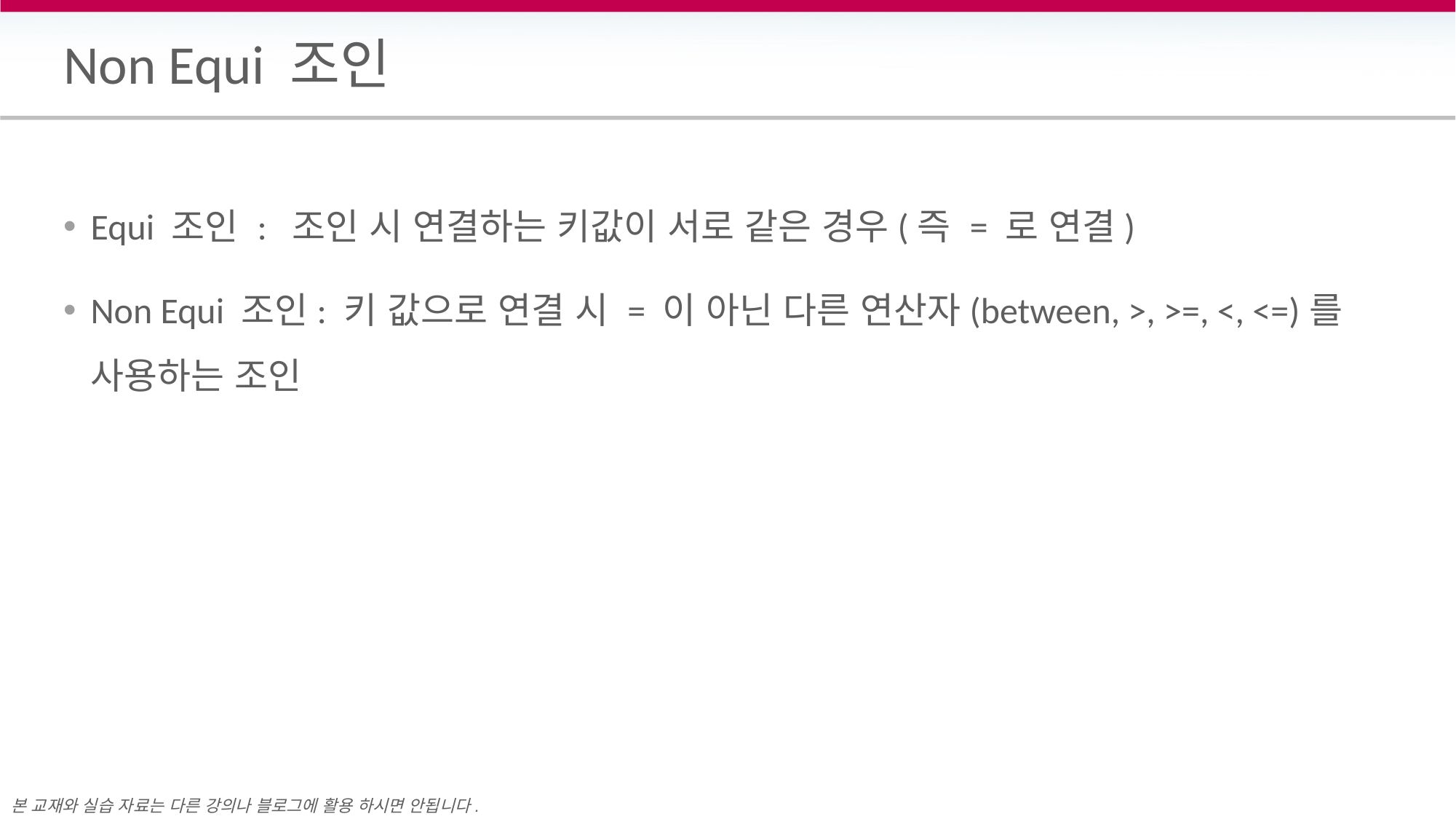

# Non Equi 조인
Equi 조인 :  조인 시 연결하는 키값이 서로 같은 경우(즉 = 로 연결)
Non Equi 조인: 키 값으로 연결 시 = 이 아닌 다른 연산자(between, >, >=, <, <=)를 사용하는 조인